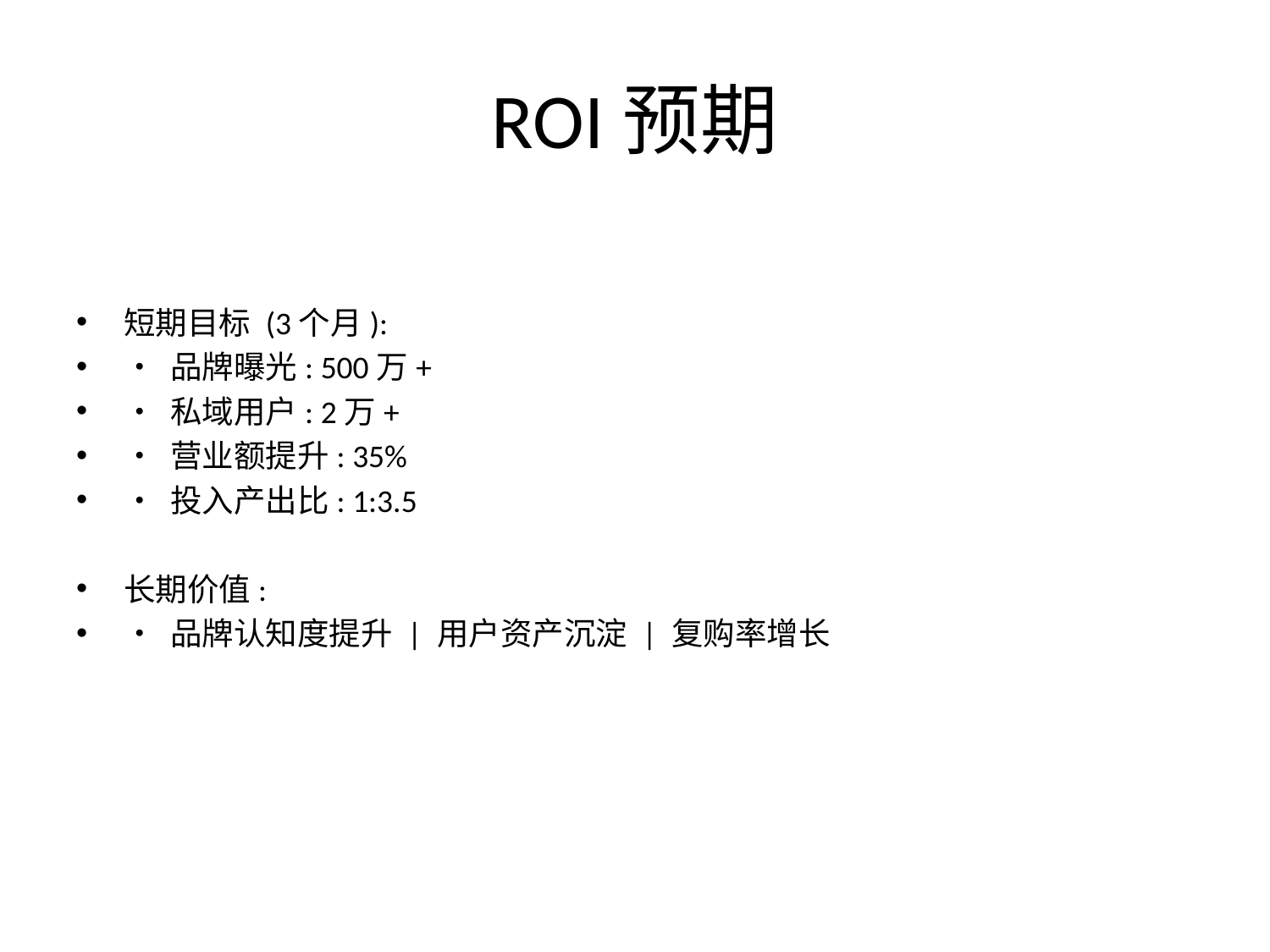

# ROI预期

短期目标 (3个月):
• 品牌曝光: 500万+
• 私域用户: 2万+
• 营业额提升: 35%
• 投入产出比: 1:3.5

长期价值:
• 品牌认知度提升 | 用户资产沉淀 | 复购率增长